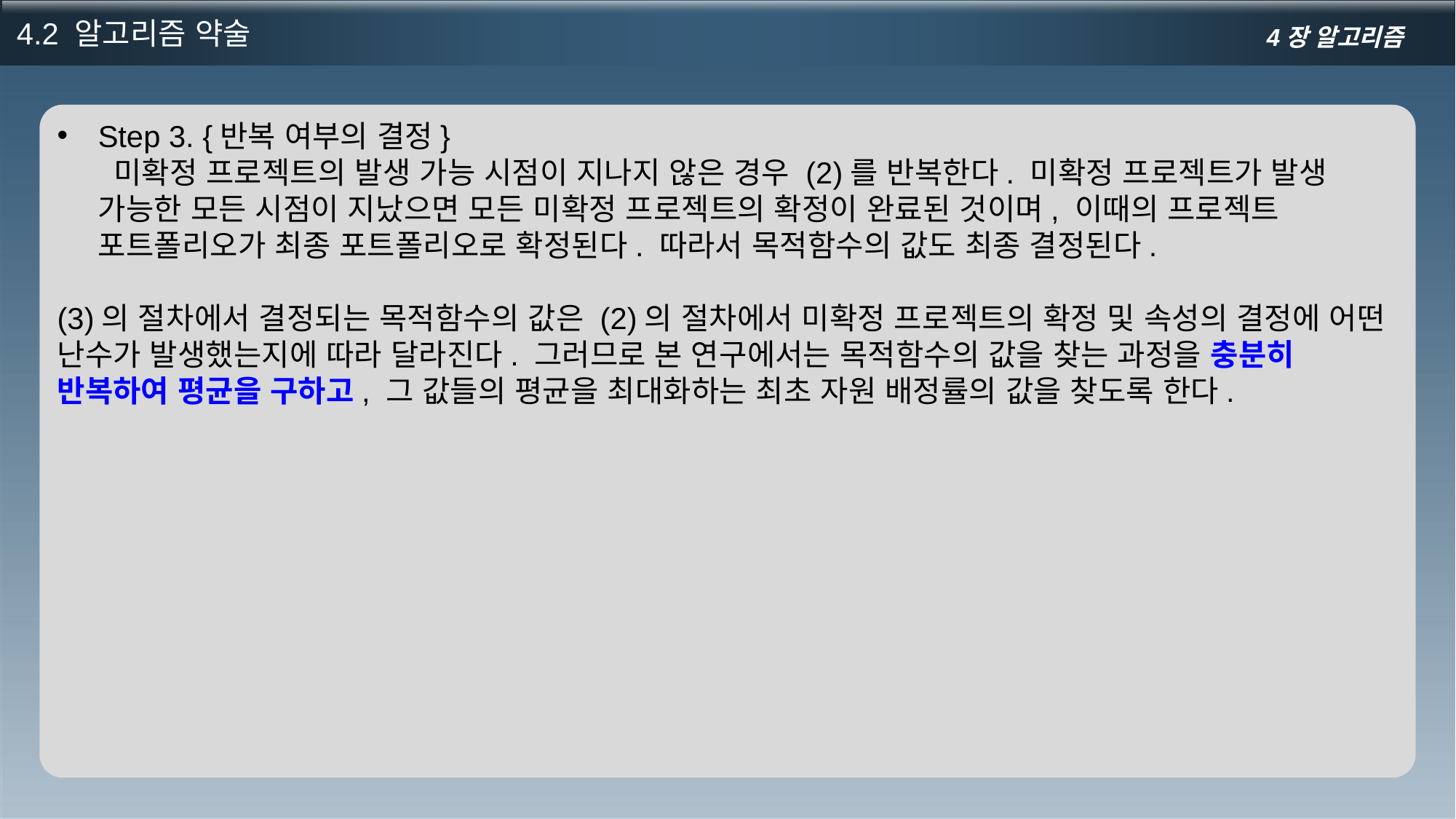

4.2 알고리즘 약술
4장 알고리즘
Step 3. {반복 여부의 결정}
 미확정 프로젝트의 발생 가능 시점이 지나지 않은 경우 (2)를 반복한다. 미확정 프로젝트가 발생 가능한 모든 시점이 지났으면 모든 미확정 프로젝트의 확정이 완료된 것이며, 이때의 프로젝트 포트폴리오가 최종 포트폴리오로 확정된다. 따라서 목적함수의 값도 최종 결정된다.

(3)의 절차에서 결정되는 목적함수의 값은 (2)의 절차에서 미확정 프로젝트의 확정 및 속성의 결정에 어떤 난수가 발생했는지에 따라 달라진다. 그러므로 본 연구에서는 목적함수의 값을 찾는 과정을 충분히 반복하여 평균을 구하고, 그 값들의 평균을 최대화하는 최초 자원 배정률의 값을 찾도록 한다.